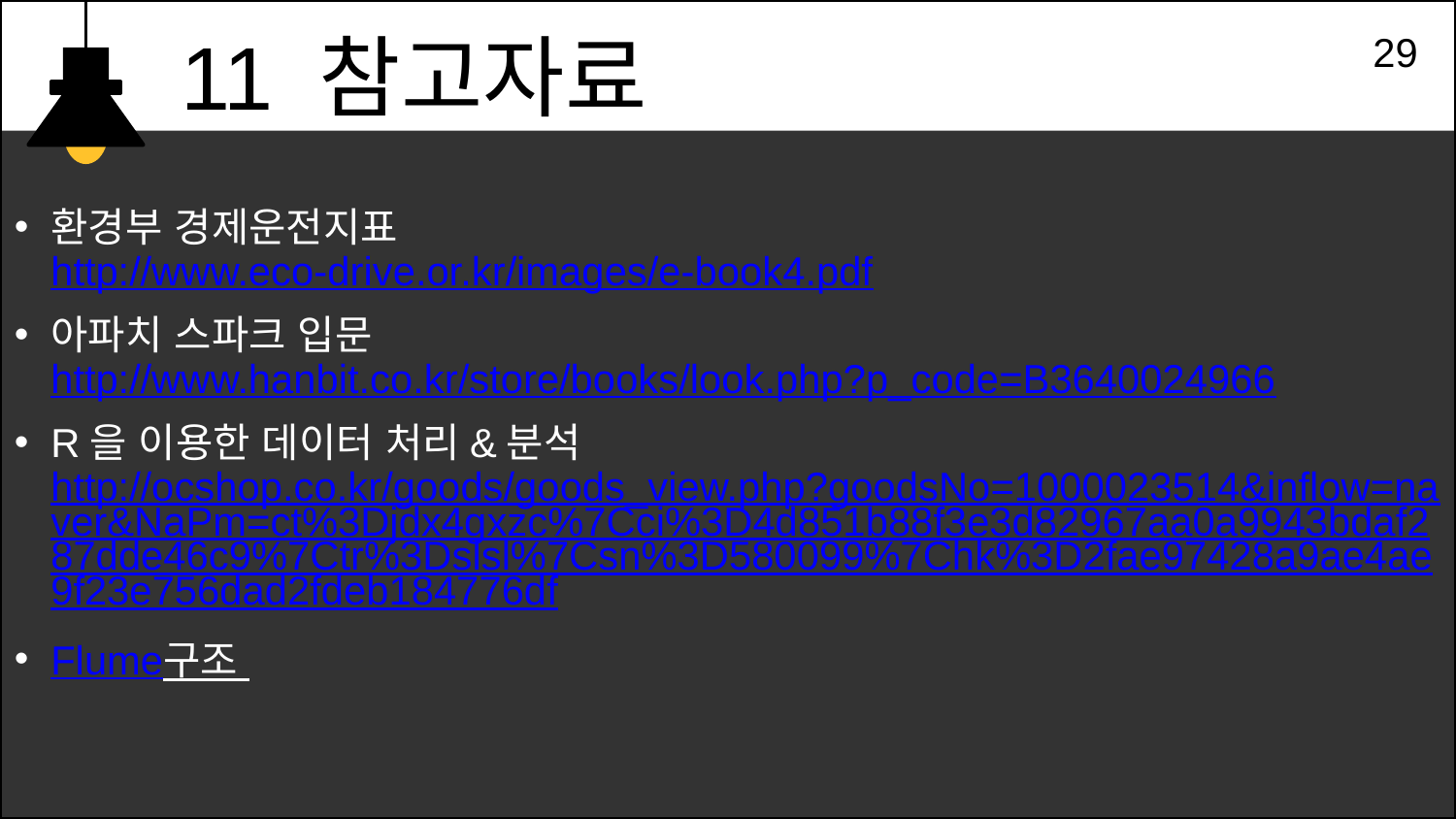

11 참고자료
29

환경부 경제운전지표
http://www.eco-drive.or.kr/images/e-book4.pdf
아파치 스파크 입문
http://www.hanbit.co.kr/store/books/look.php?p_code=B3640024966
R을 이용한 데이터 처리&분석
http://ocshop.co.kr/goods/goods_view.php?goodsNo=1000023514&inflow=naver&NaPm=ct%3Djdx4gxzc%7Cci%3D4d851b88f3e3d82967aa0a9943bdaf287dde46c9%7Ctr%3Dslsl%7Csn%3D580099%7Chk%3D2fae97428a9ae4ae9f23e756dad2fdeb184776df
Flume구조